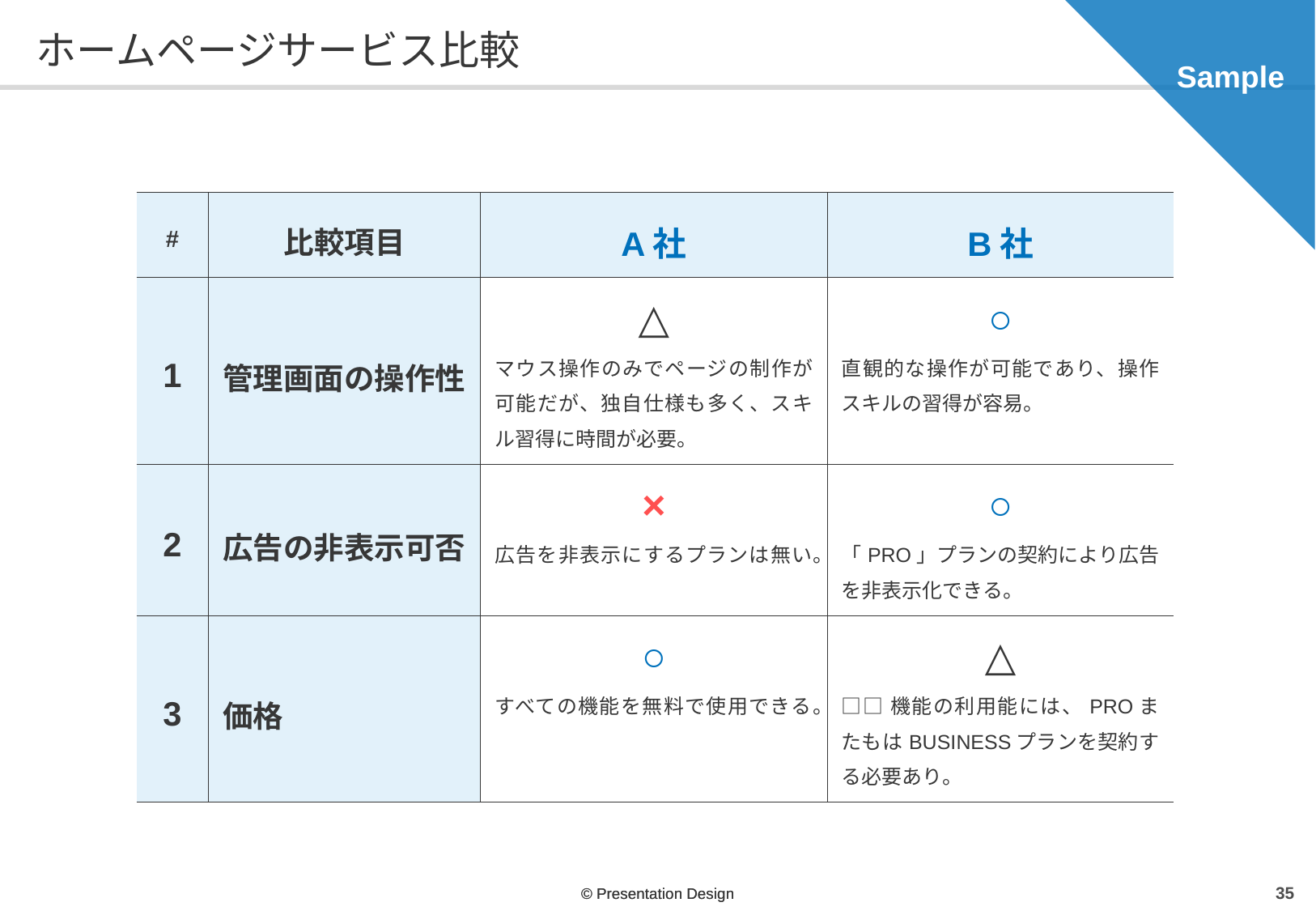

Sample
# ホームページサービス比較
| # | 比較項目 | A社 | B社 |
| --- | --- | --- | --- |
| 1 | 管理画面の操作性 | △ マウス操作のみでページの制作が可能だが、独自仕様も多く、スキル習得に時間が必要。 | ○ 直観的な操作が可能であり、操作スキルの習得が容易。 |
| 2 | 広告の非表示可否 | × 広告を非表示にするプランは無い。 | ○ 「PRO」プランの契約により広告を非表示化できる。 |
| 3 | 価格 | ○ すべての機能を無料で使用できる。 | △ □□機能の利用能には、PROまたもはBUSINESSプランを契約する必要あり。 |
35